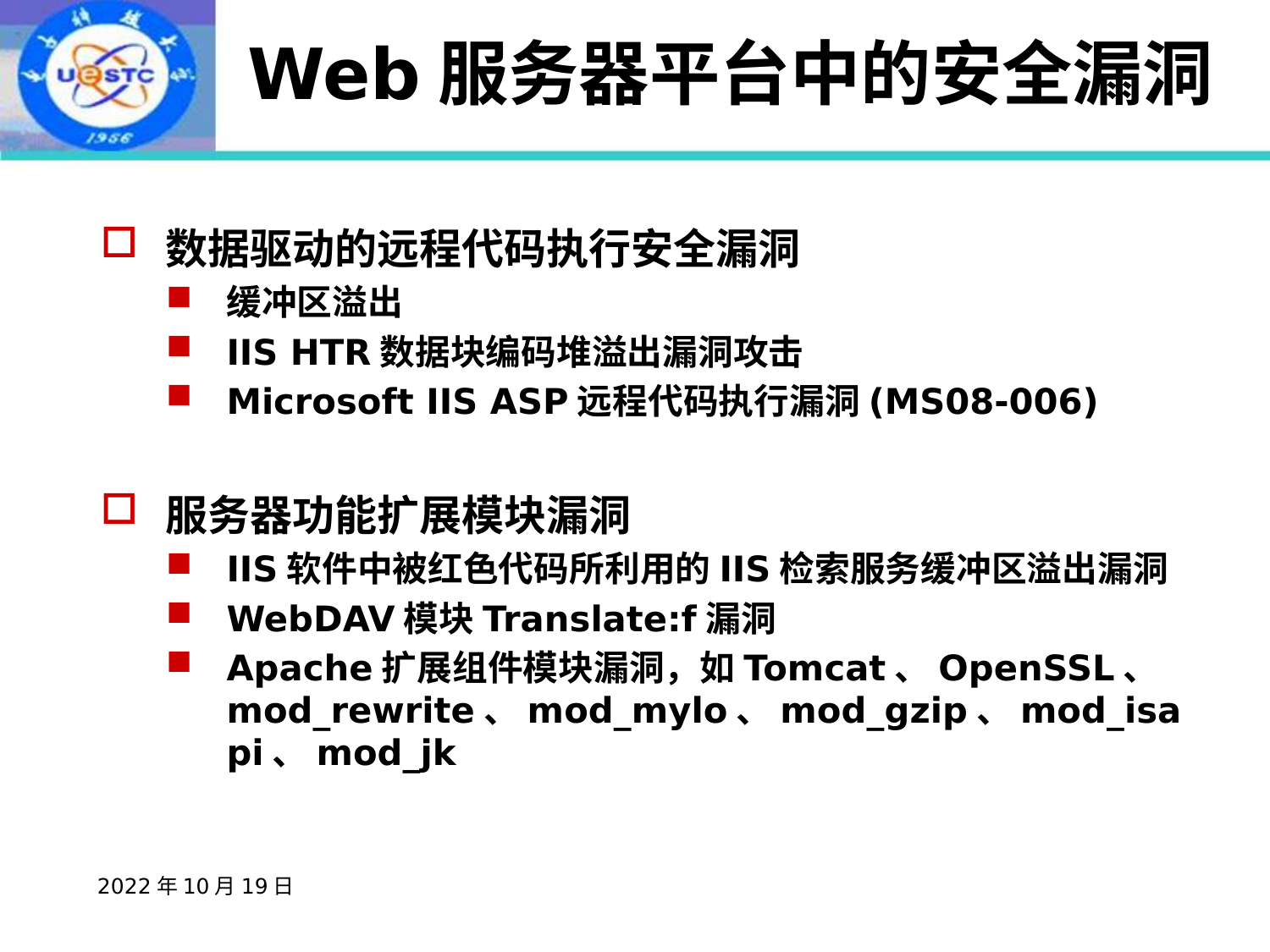

# Web服务器平台中的安全漏洞
数据驱动的远程代码执行安全漏洞
缓冲区溢出
IIS HTR数据块编码堆溢出漏洞攻击
Microsoft IIS ASP远程代码执行漏洞(MS08-006)

服务器功能扩展模块漏洞
IIS软件中被红色代码所利用的IIS检索服务缓冲区溢出漏洞
WebDAV模块Translate:f漏洞
Apache扩展组件模块漏洞，如Tomcat、OpenSSL、mod_rewrite、mod_mylo、mod_gzip、mod_isapi、mod_jk

2022年10月19日
45